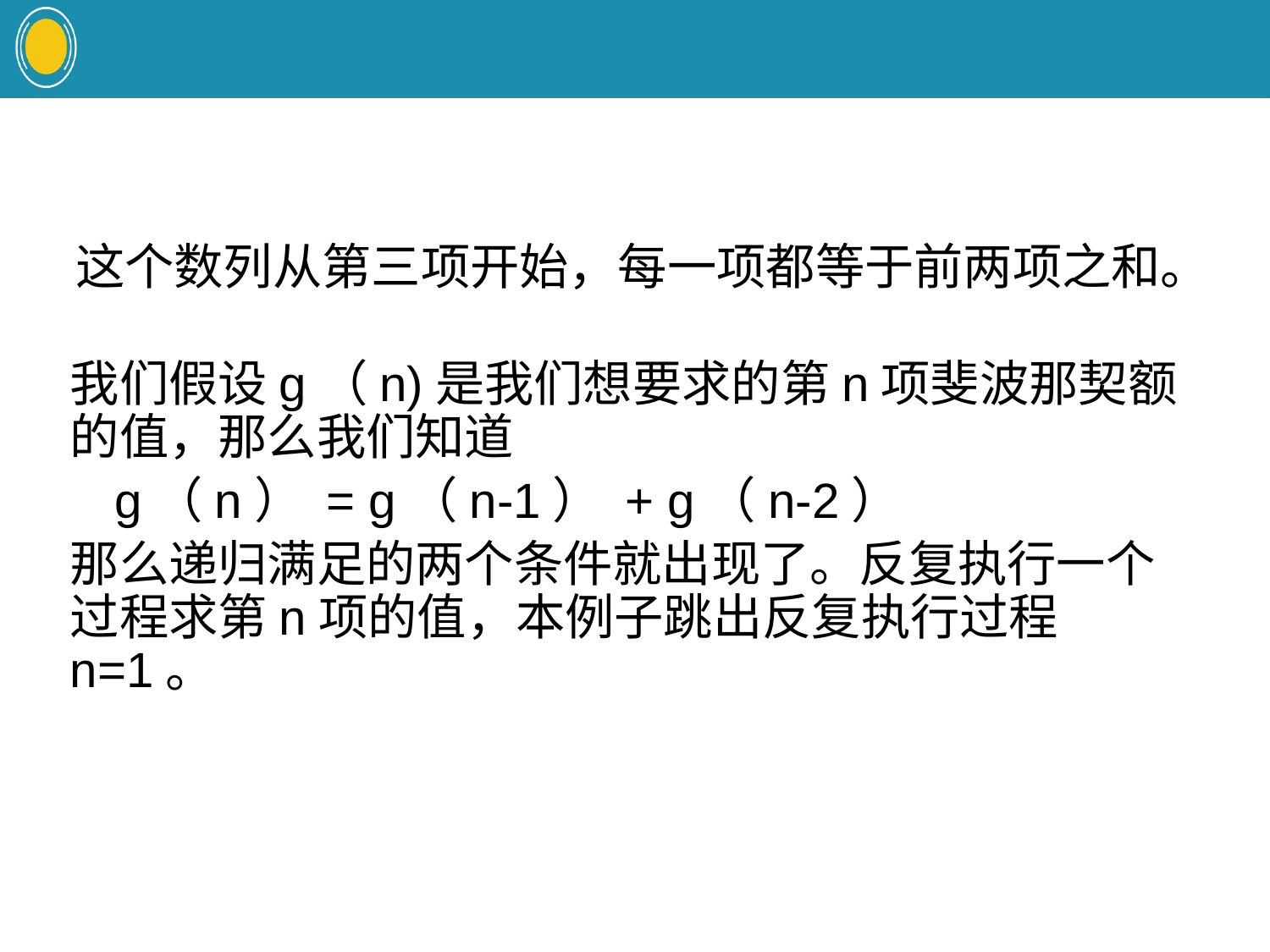

#

     这个数列从第三项开始，每一项都等于前两项之和。
	我们假设g（n)是我们想要求的第n项斐波那契额的值，那么我们知道
      g（n） = g（n-1） + g（n-2）
	那么递归满足的两个条件就出现了。反复执行一个过程求第n项的值，本例子跳出反复执行过程n=1。